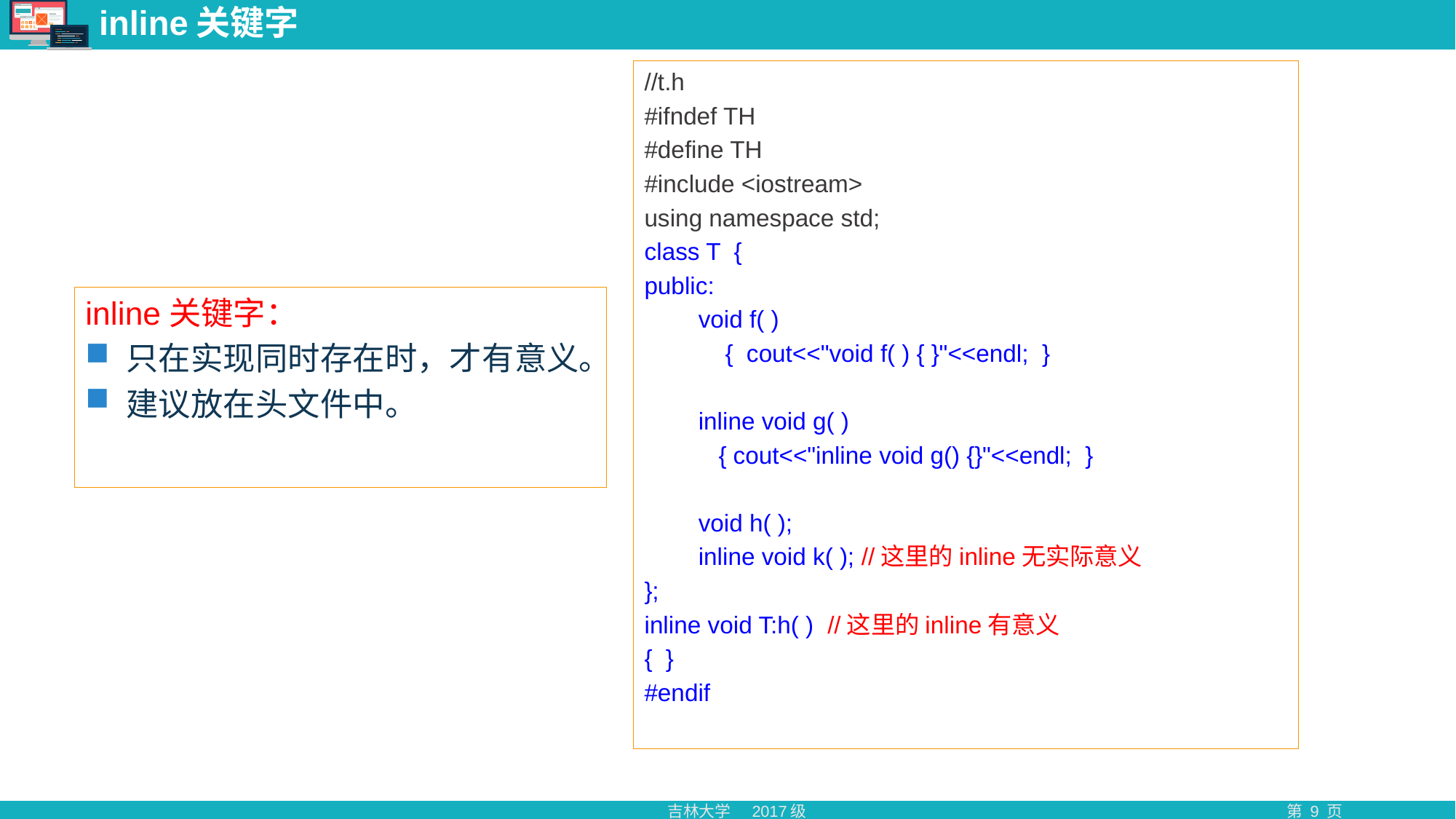

# inline关键字
//t.h
#ifndef TH
#define TH
#include <iostream>
using namespace std;
class T  {
public:
        void f( )
            {  cout<<"void f( ) { }"<<endl;  }

        inline void g( )
           { cout<<"inline void g() {}"<<endl;  }

        void h( );
        inline void k( ); //这里的inline无实际意义
};
inline void T:h( )  //这里的inline有意义
{  }
#endif
inline关键字：
只在实现同时存在时，才有意义。
建议放在头文件中。